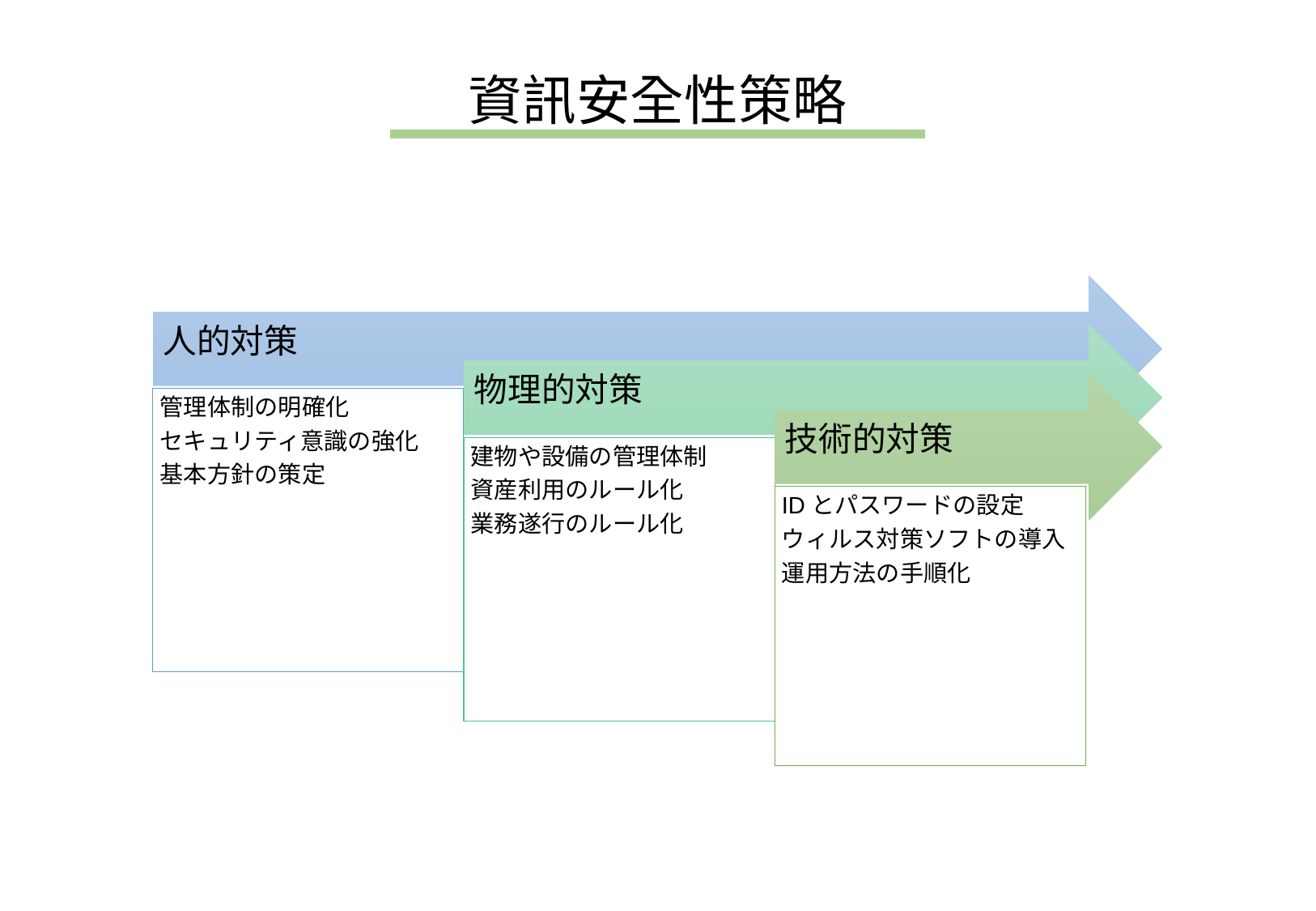

資訊安全性策略
人的対策
管理体制の明確化
セキュリティ意識の強化
基本方針の策定
物理的対策
建物や設備の管理体制
資産利用のルール化
業務遂行のルール化
技術的対策
IDとパスワードの設定
ウィルス対策ソフトの導入
運用方法の手順化